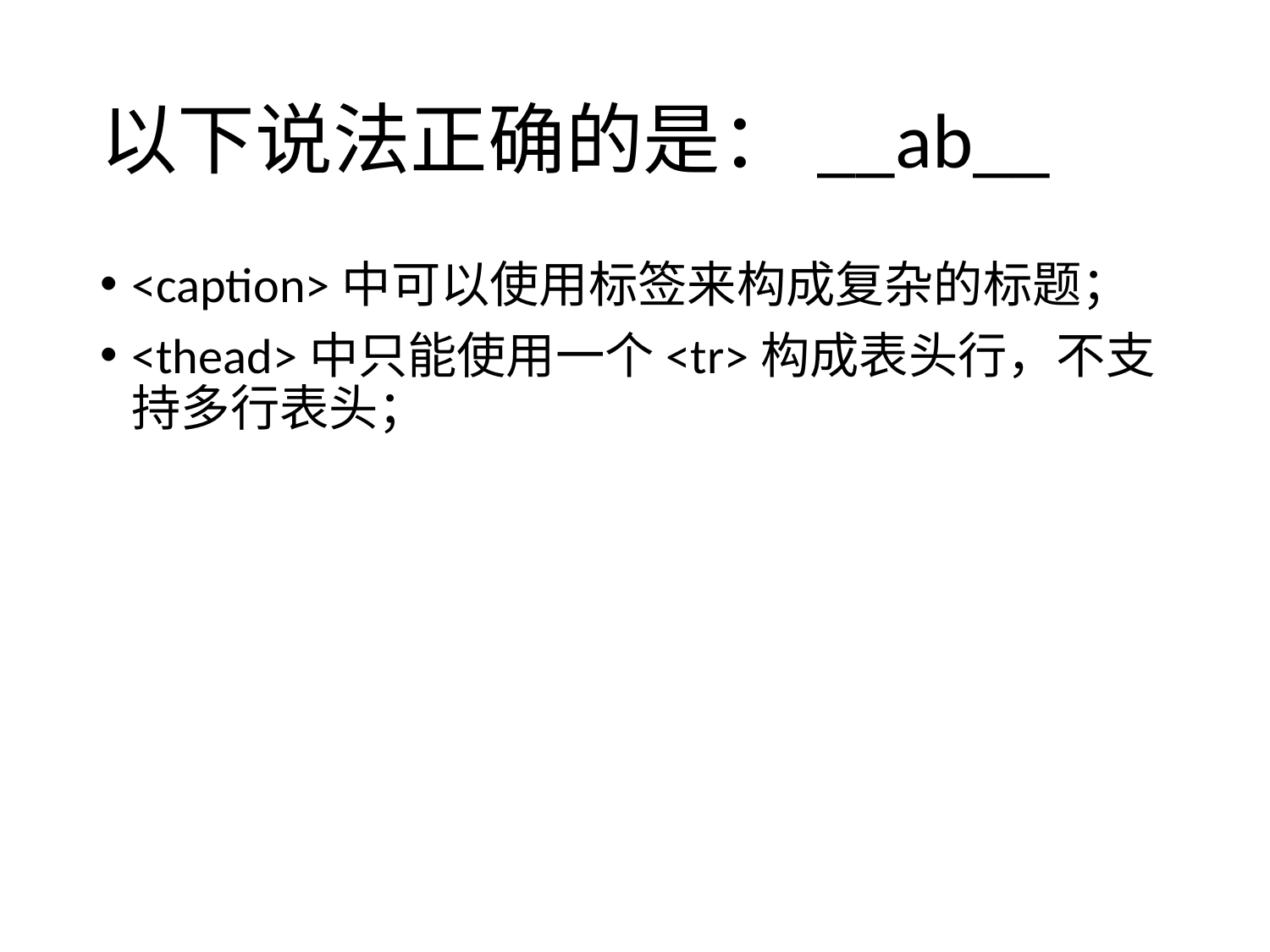

# 以下说法正确的是：__ab__
<caption>中可以使用标签来构成复杂的标题；
<thead>中只能使用一个<tr>构成表头行，不支持多行表头；